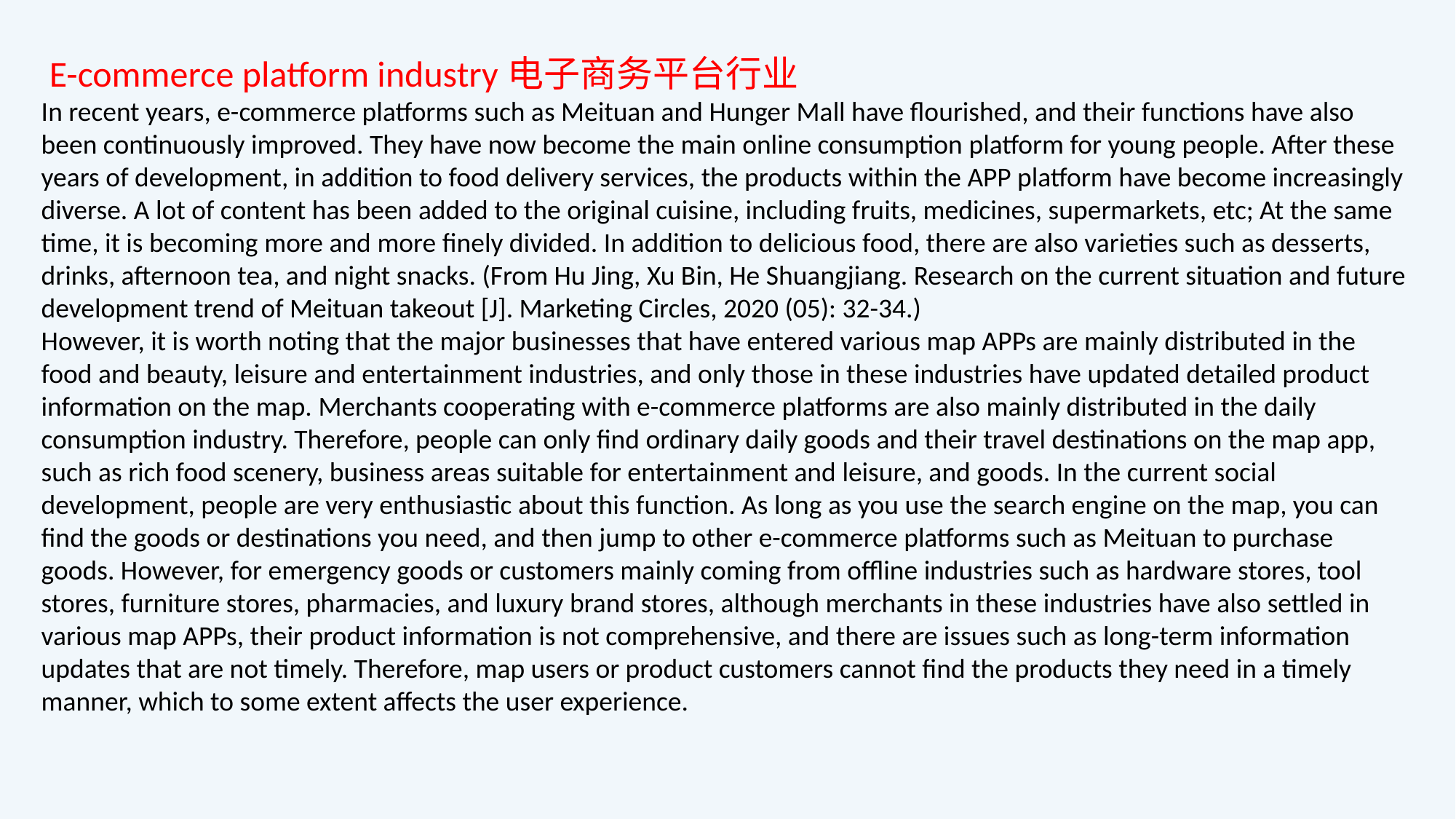

E-commerce platform industry电子商务平台行业
In recent years, e-commerce platforms such as Meituan and Hunger Mall have flourished, and their functions have also been continuously improved. They have now become the main online consumption platform for young people. After these years of development, in addition to food delivery services, the products within the APP platform have become increasingly diverse. A lot of content has been added to the original cuisine, including fruits, medicines, supermarkets, etc; At the same time, it is becoming more and more finely divided. In addition to delicious food, there are also varieties such as desserts, drinks, afternoon tea, and night snacks. (From Hu Jing, Xu Bin, He Shuangjiang. Research on the current situation and future development trend of Meituan takeout [J]. Marketing Circles, 2020 (05): 32-34.)
However, it is worth noting that the major businesses that have entered various map APPs are mainly distributed in the food and beauty, leisure and entertainment industries, and only those in these industries have updated detailed product information on the map. Merchants cooperating with e-commerce platforms are also mainly distributed in the daily consumption industry. Therefore, people can only find ordinary daily goods and their travel destinations on the map app, such as rich food scenery, business areas suitable for entertainment and leisure, and goods. In the current social development, people are very enthusiastic about this function. As long as you use the search engine on the map, you can find the goods or destinations you need, and then jump to other e-commerce platforms such as Meituan to purchase goods. However, for emergency goods or customers mainly coming from offline industries such as hardware stores, tool stores, furniture stores, pharmacies, and luxury brand stores, although merchants in these industries have also settled in various map APPs, their product information is not comprehensive, and there are issues such as long-term information updates that are not timely. Therefore, map users or product customers cannot find the products they need in a timely manner, which to some extent affects the user experience.